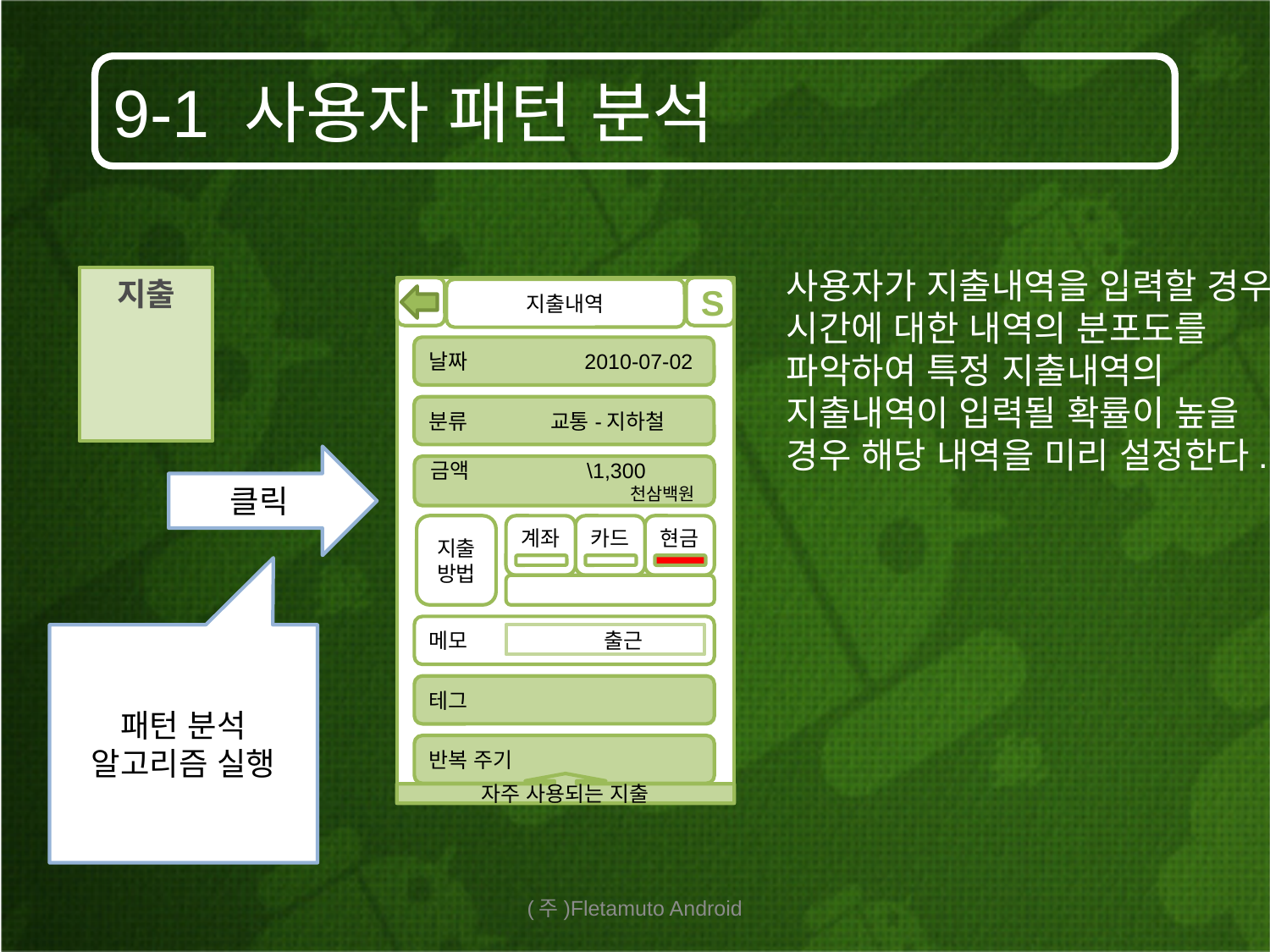

9-1 사용자 패턴 분석
사용자가 지출내역을 입력할 경우
시간에 대한 내역의 분포도를 파악하여 특정 지출내역의 지출내역이 입력될 확률이 높을 경우 해당 내역을 미리 설정한다.
지출

S
지출내역
날짜	    2010-07-02
분류              교통-지하철
클릭
금액                   \1,300              천삼백원
지출방법
계좌

카드

현금

메모                       출근
패턴 분석 알고리즘 실행

8
테그
반복 주기
자주 사용되는 지출
(주)Fletamuto Android